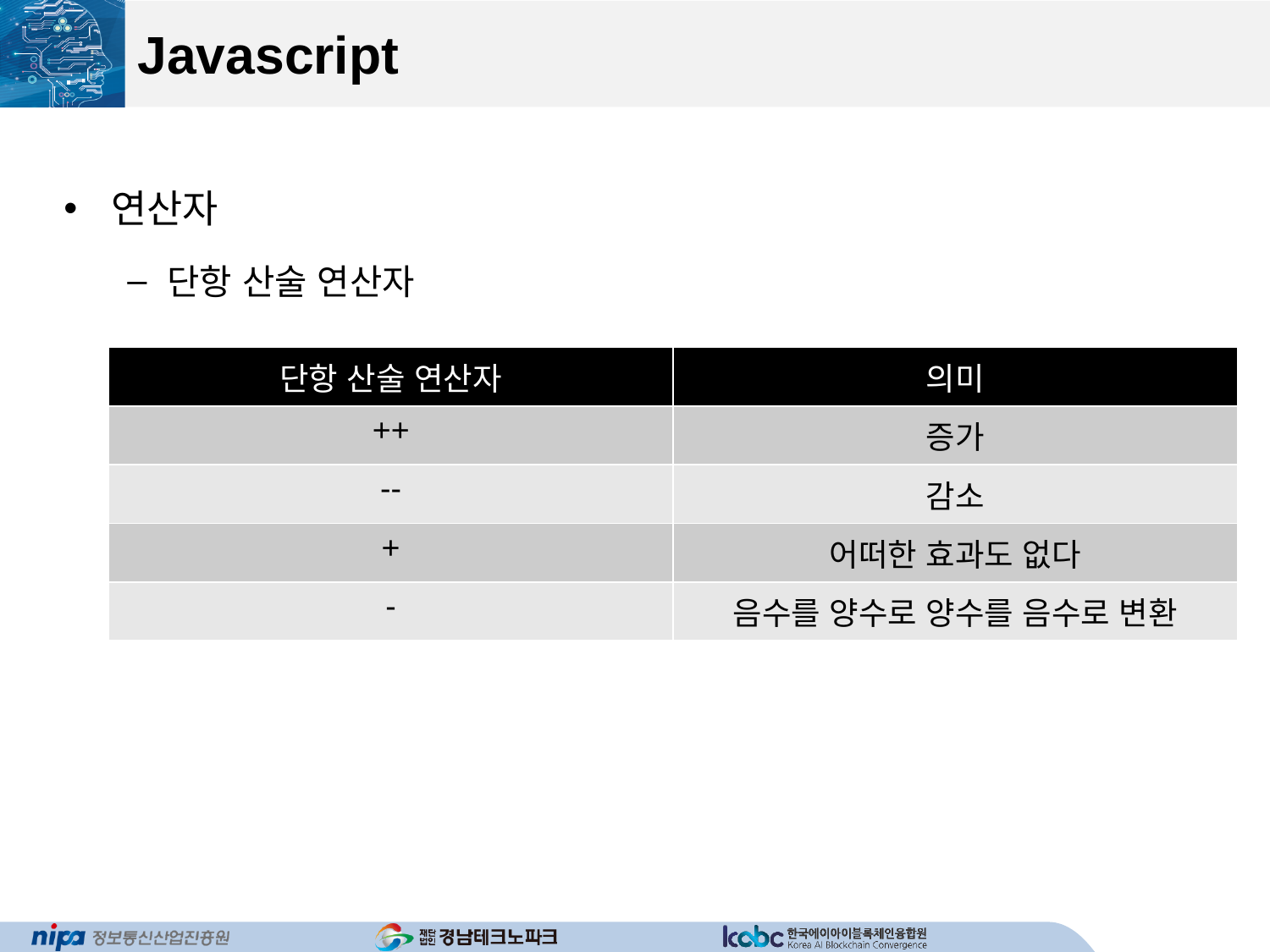

# Javascript
연산자
단항 산술 연산자

| 단항 산술 연산자 | 의미 |
| --- | --- |
| ++ | 증가 |
| -- | 감소 |
| + | 어떠한 효과도 없다 |
| - | 음수를 양수로 양수를 음수로 변환 |